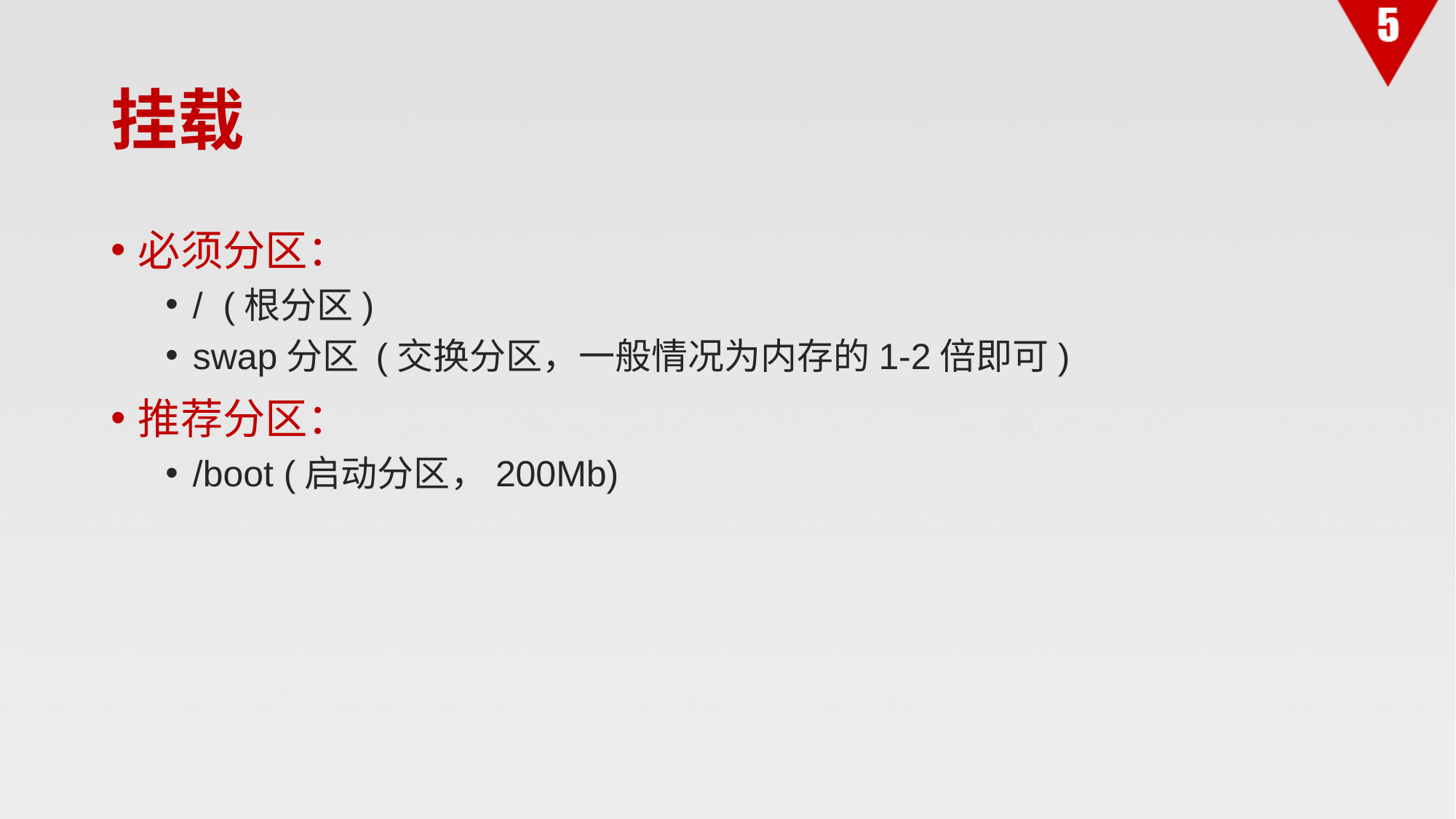

# 挂载
必须分区：
/  (根分区)
swap分区 (交换分区，一般情况为内存的1-2倍即可)
推荐分区：
/boot (启动分区，200Mb)